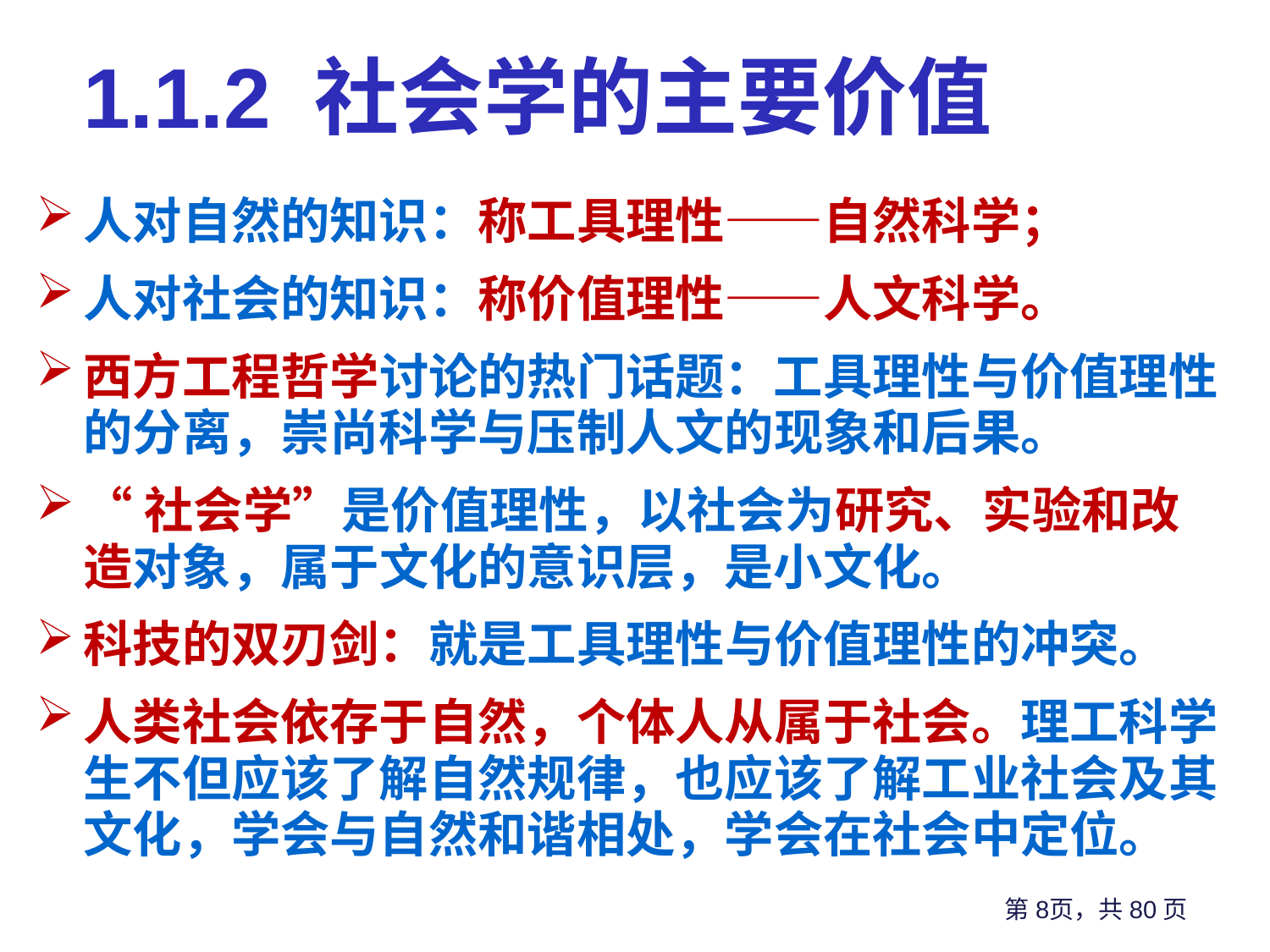

1.1.2 社会学的主要价值
人对自然的知识：称工具理性——自然科学；
人对社会的知识：称价值理性——人文科学。
西方工程哲学讨论的热门话题：工具理性与价值理性的分离，崇尚科学与压制人文的现象和后果。
“社会学”是价值理性，以社会为研究、实验和改造对象，属于文化的意识层，是小文化。
科技的双刃剑：就是工具理性与价值理性的冲突。
人类社会依存于自然，个体人从属于社会。理工科学生不但应该了解自然规律，也应该了解工业社会及其文化，学会与自然和谐相处，学会在社会中定位。
第8页，共80页